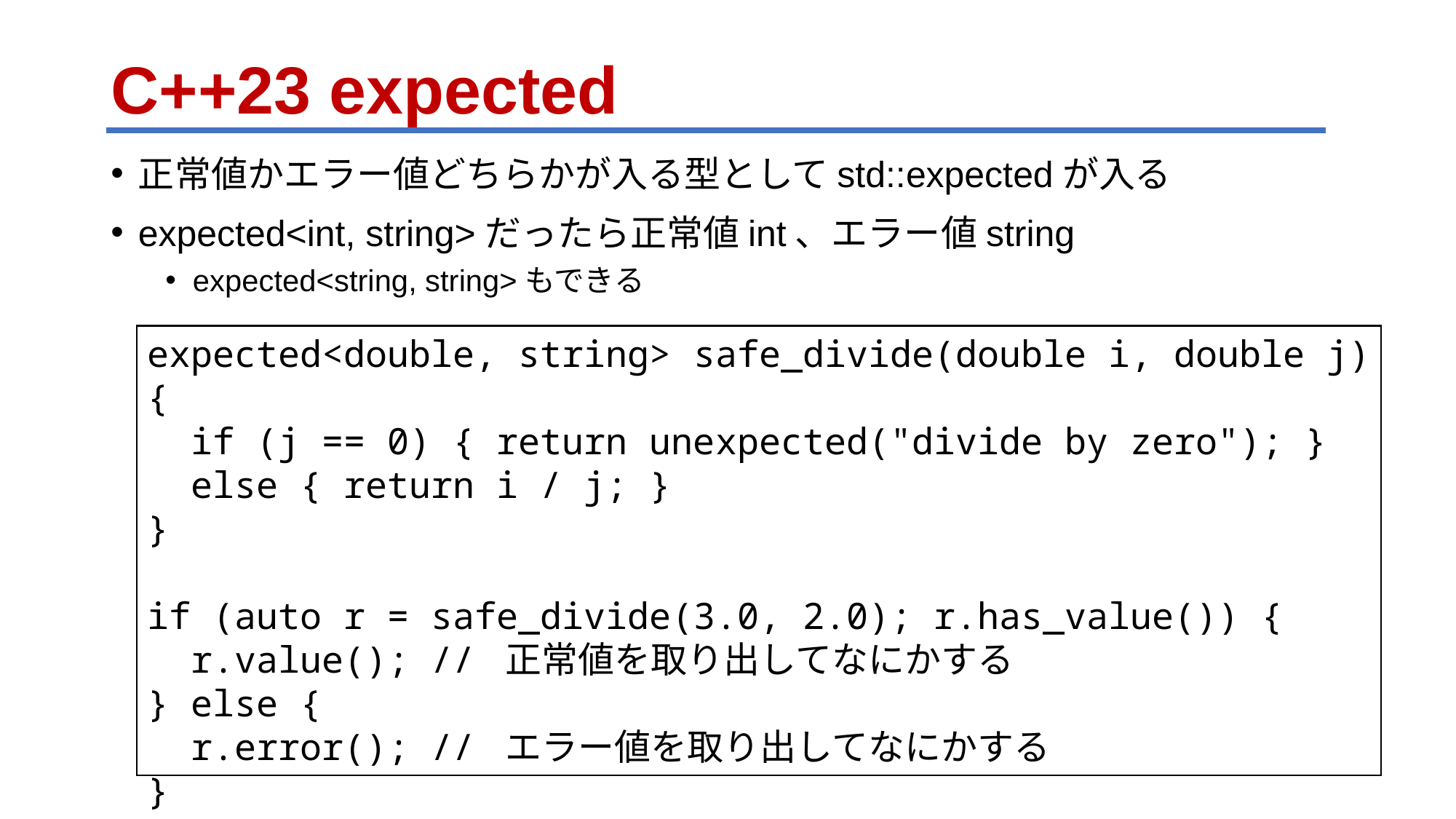

# C++23 expected
正常値かエラー値どちらかが入る型としてstd::expectedが入る
expected<int, string>だったら正常値int、エラー値string
expected<string, string>もできる
expected<double, string> safe_divide(double i, double j) {
  if (j == 0) { return unexpected("divide by zero"); }
  else { return i / j; }
}

if (auto r = safe_divide(3.0, 2.0); r.has_value()) {
  r.value(); // 正常値を取り出してなにかする
} else {
  r.error(); // エラー値を取り出してなにかする
}